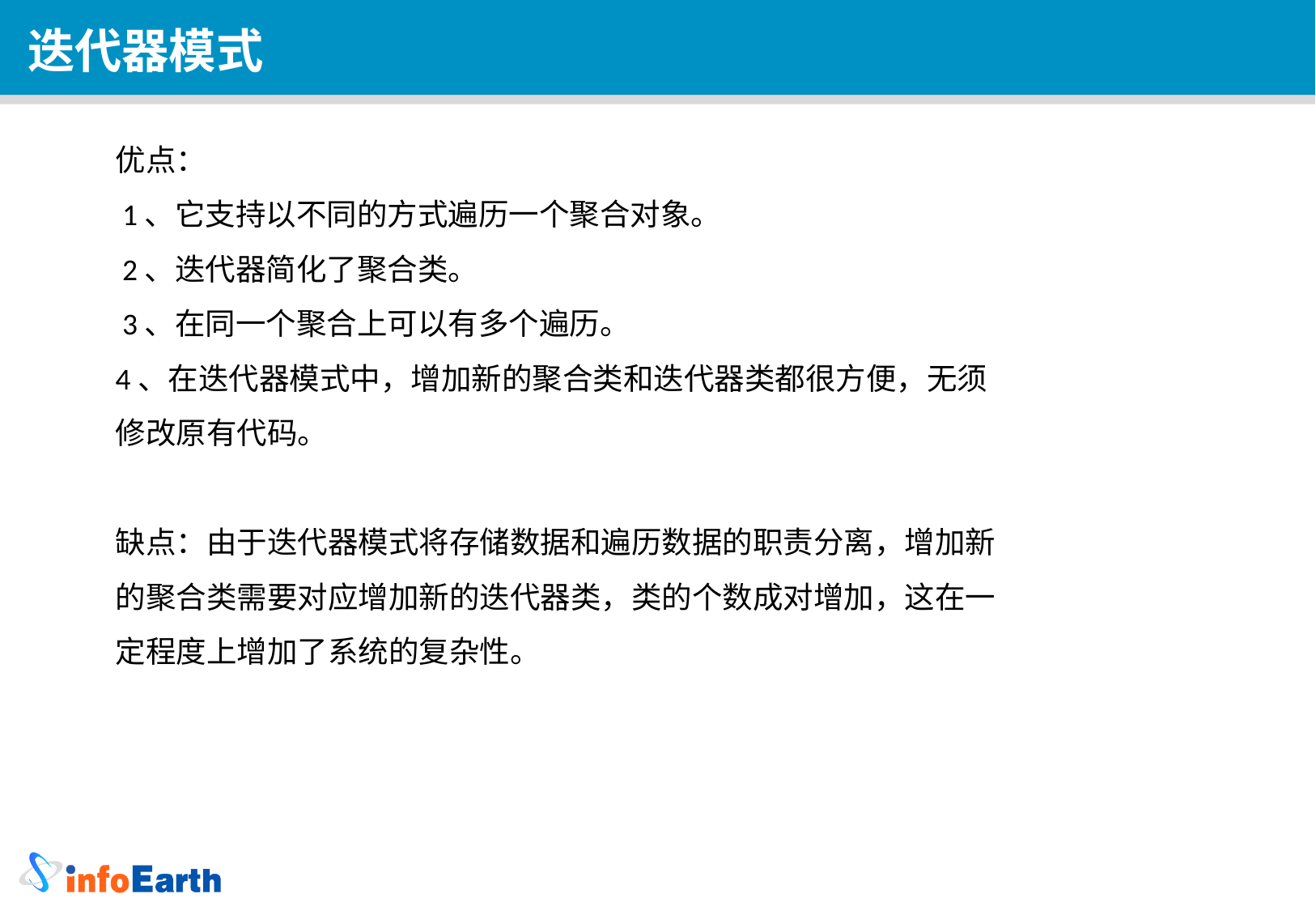

迭代器模式
优点：
 1、它支持以不同的方式遍历一个聚合对象。
 2、迭代器简化了聚合类。
 3、在同一个聚合上可以有多个遍历。
4、在迭代器模式中，增加新的聚合类和迭代器类都很方便，无须修改原有代码。

缺点：由于迭代器模式将存储数据和遍历数据的职责分离，增加新的聚合类需要对应增加新的迭代器类，类的个数成对增加，这在一定程度上增加了系统的复杂性。